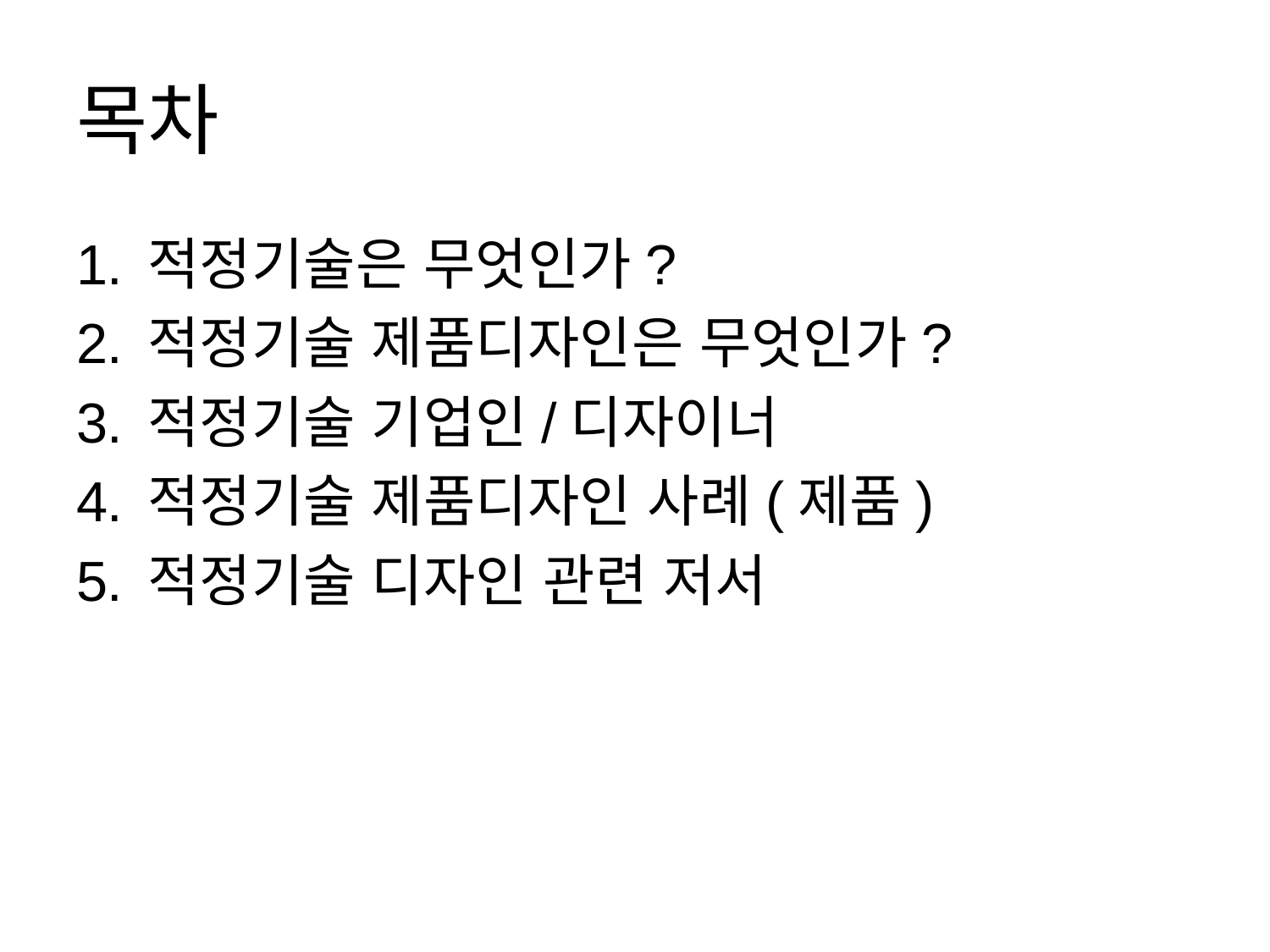

# 목차
적정기술은 무엇인가?
적정기술 제품디자인은 무엇인가?
적정기술 기업인/디자이너
적정기술 제품디자인 사례(제품)
적정기술 디자인 관련 저서